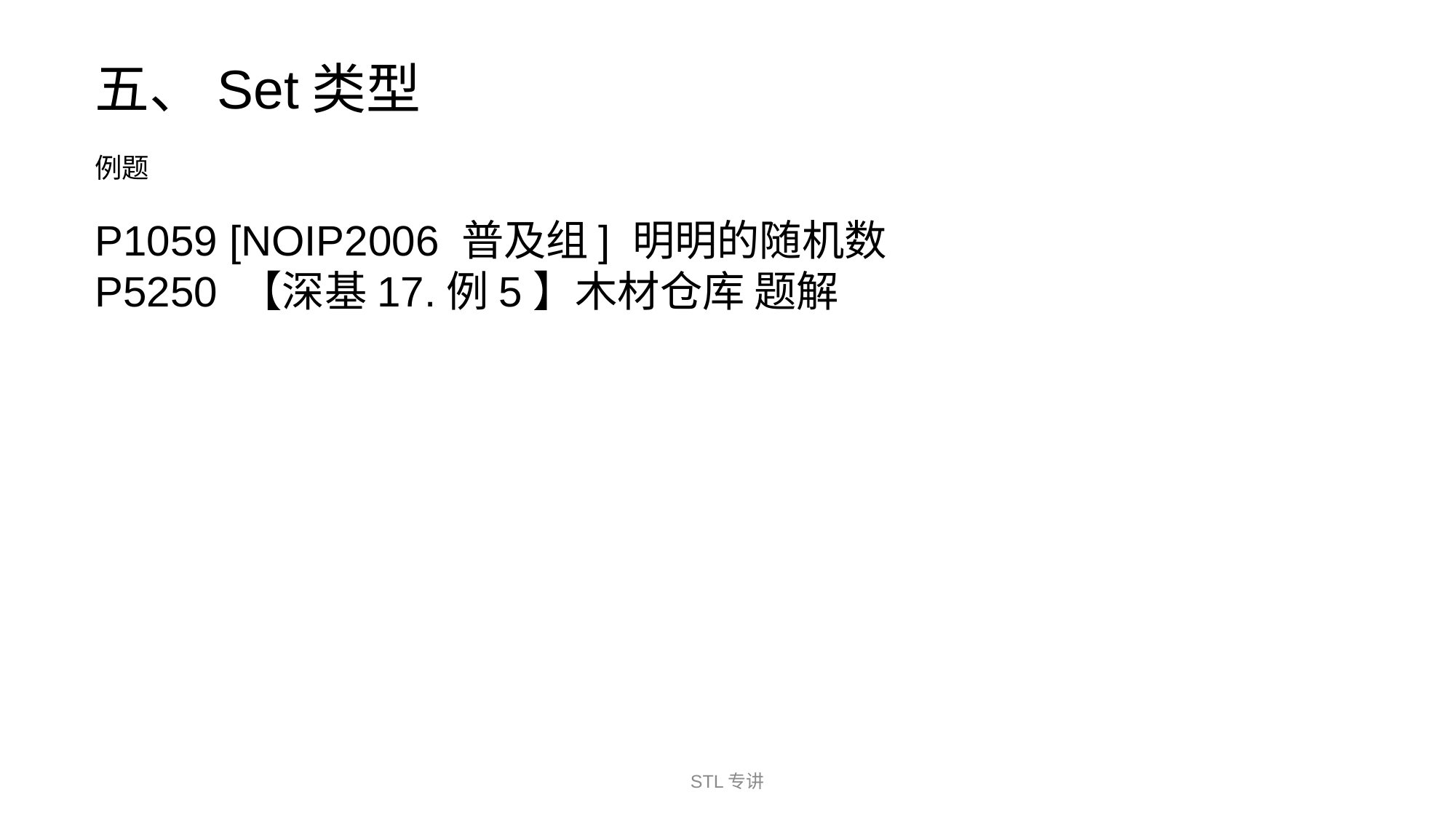

五、Set类型
例题
P1059 [NOIP2006 普及组] 明明的随机数
P5250 【深基17.例5】木材仓库 题解

STL专讲
31